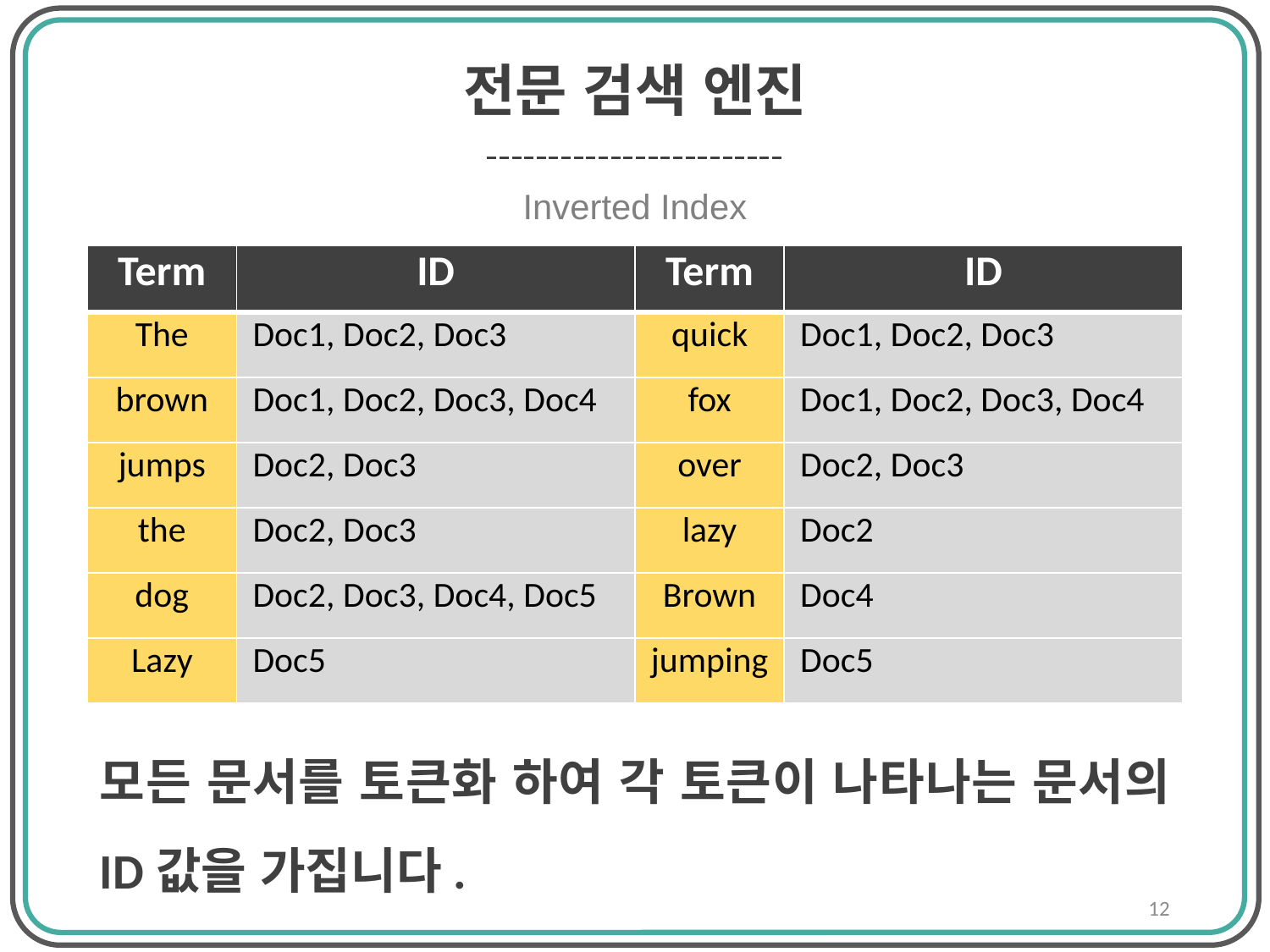

전문 검색 엔진
Inverted Index
| Term | ID | Term | ID |
| --- | --- | --- | --- |
| The | Doc1, Doc2, Doc3 | quick | Doc1, Doc2, Doc3 |
| brown | Doc1, Doc2, Doc3, Doc4 | fox | Doc1, Doc2, Doc3, Doc4 |
| jumps | Doc2, Doc3 | over | Doc2, Doc3 |
| the | Doc2, Doc3 | lazy | Doc2 |
| dog | Doc2, Doc3, Doc4, Doc5 | Brown | Doc4 |
| Lazy | Doc5 | jumping | Doc5 |
모든 문서를 토큰화 하여 각 토큰이 나타나는 문서의 ID값을 가집니다.
12